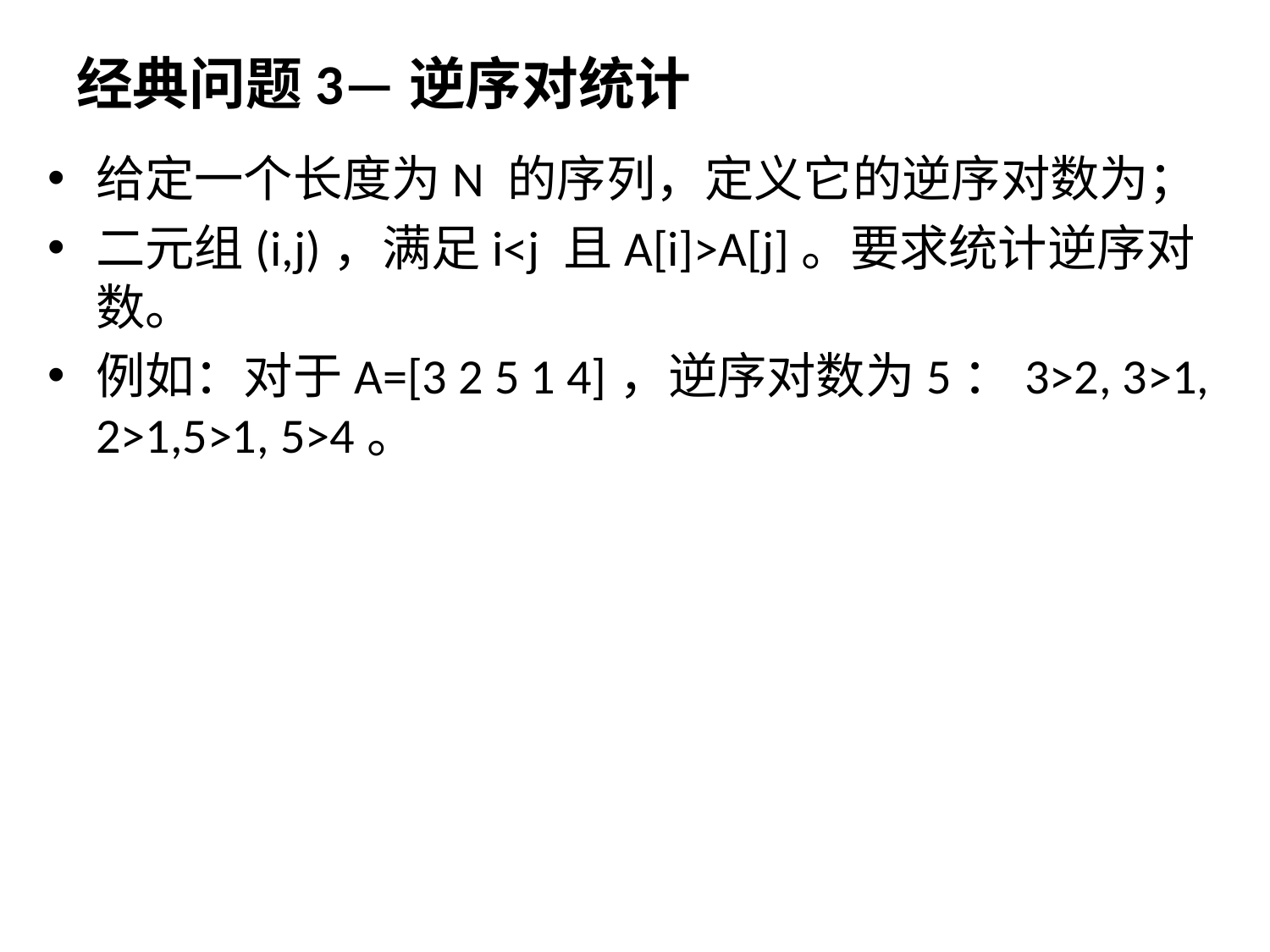

# 经典问题3—逆序对统计
给定一个长度为N 的序列，定义它的逆序对数为；
二元组(i,j)，满足i<j 且A[i]>A[j]。要求统计逆序对数。
例如：对于A=[3 2 5 1 4]，逆序对数为5：3>2, 3>1, 2>1,5>1, 5>4。
17